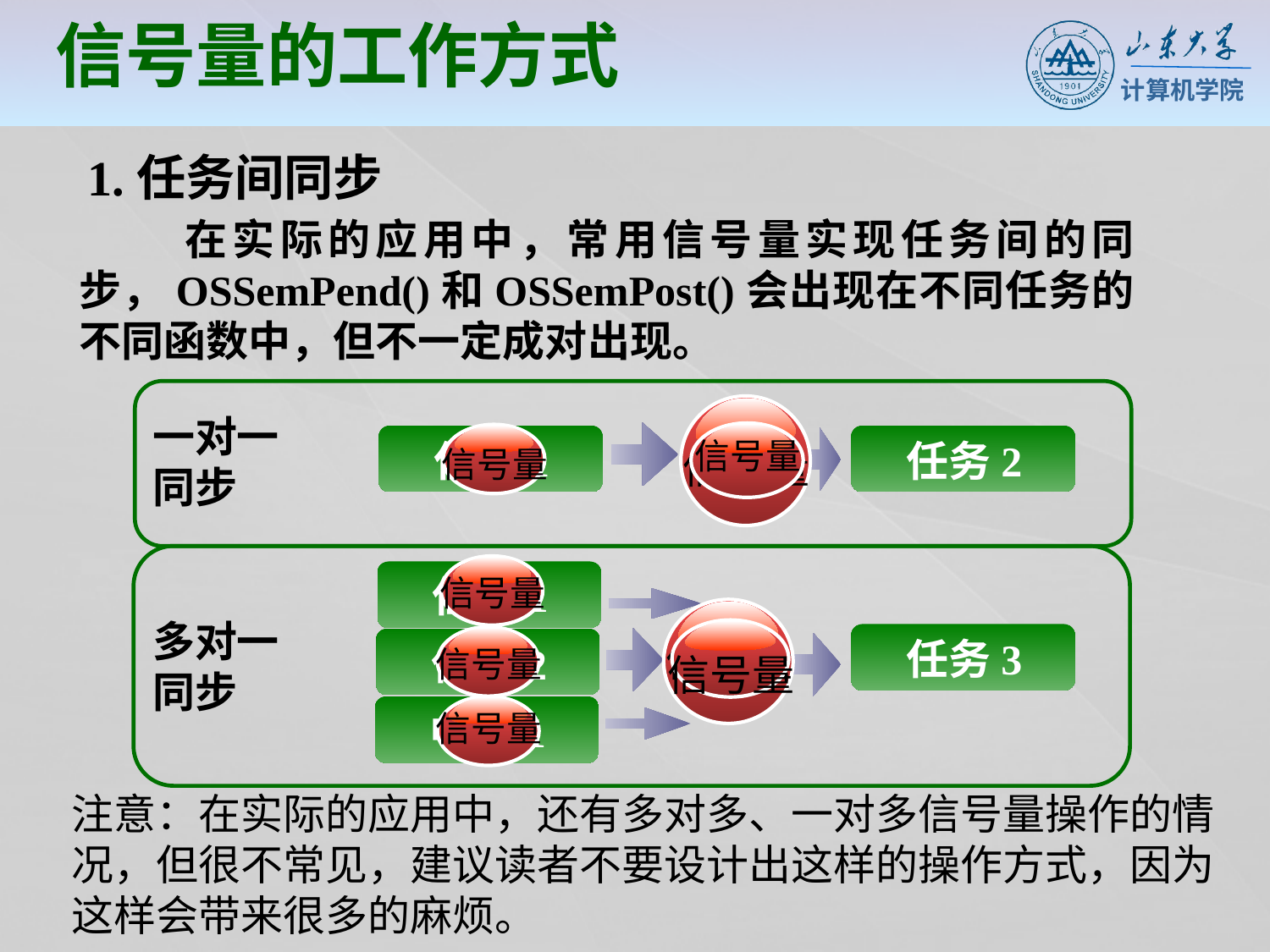

信号量的工作方式
1.任务间同步
      在实际的应用中，常用信号量实现任务间的同步，OSSemPend()和OSSemPost()会出现在不同任务的不同函数中，但不一定成对出现。

信号量
一对一同步

信号量

信号量

任务1

任务2

信号量

任务1

信号量
多对一同步

信号量

任务3

信号量

任务2

信号量

中断1

注意：在实际的应用中，还有多对多、一对多信号量操作的情况，但很不常见，建议读者不要设计出这样的操作方式，因为这样会带来很多的麻烦。